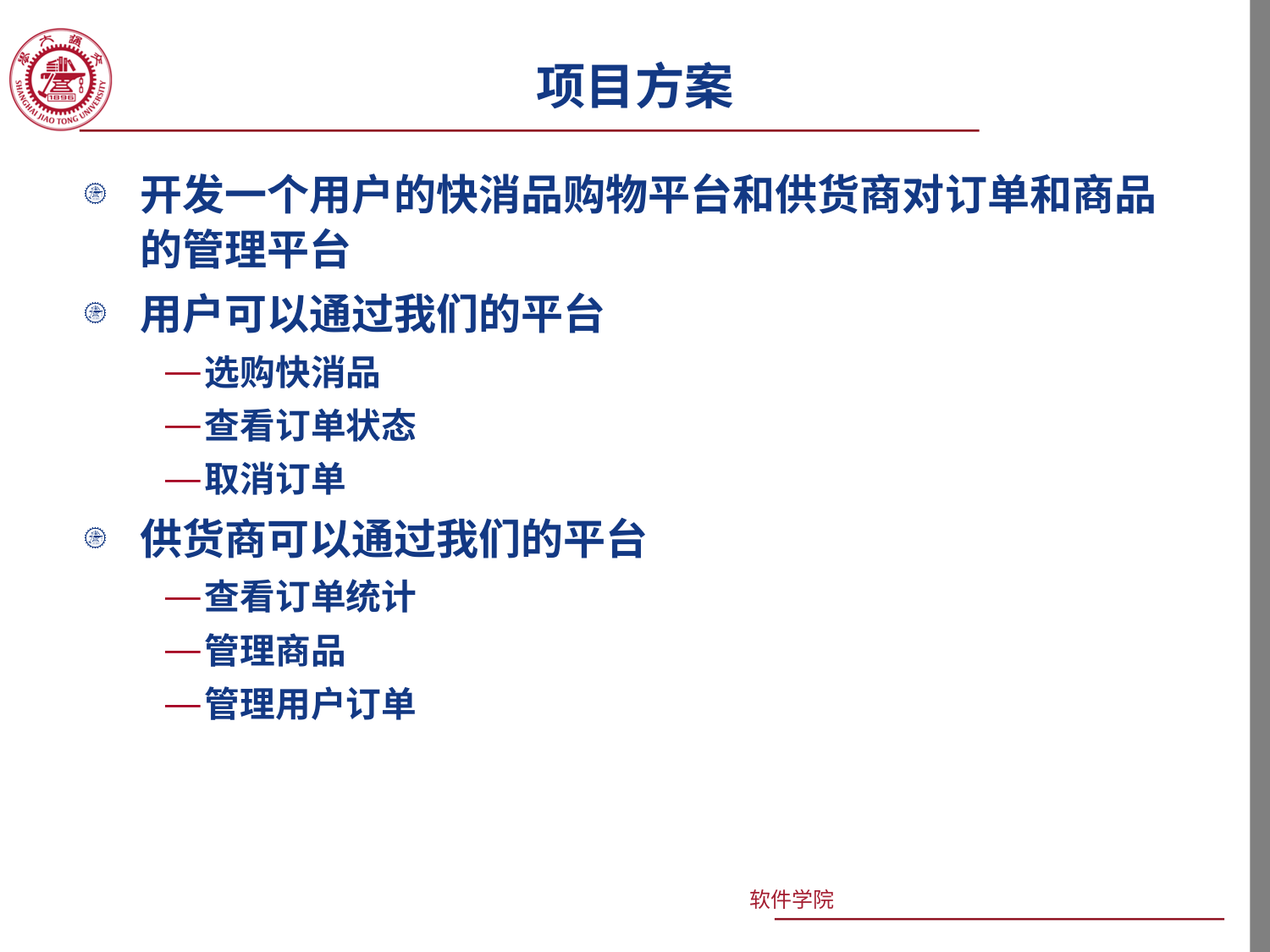

# 项目方案
开发一个用户的快消品购物平台和供货商对订单和商品的管理平台
用户可以通过我们的平台
选购快消品
查看订单状态
取消订单
供货商可以通过我们的平台
查看订单统计
管理商品
管理用户订单